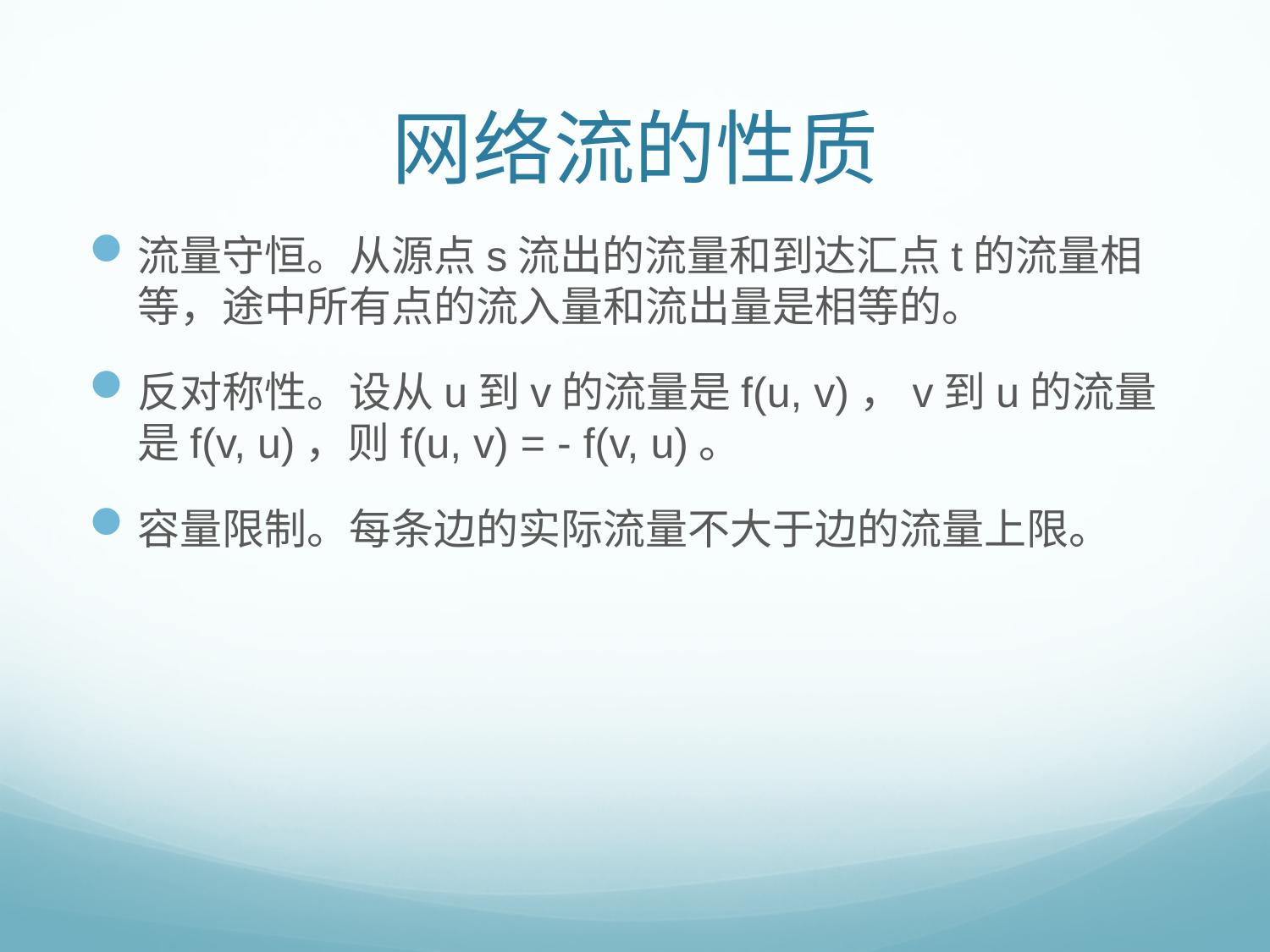

# 网络流的性质
流量守恒。从源点s流出的流量和到达汇点t的流量相等，途中所有点的流入量和流出量是相等的。
反对称性。设从u到v的流量是f(u, v)，v到u的流量是f(v, u)，则f(u, v) = - f(v, u)。
容量限制。每条边的实际流量不大于边的流量上限。